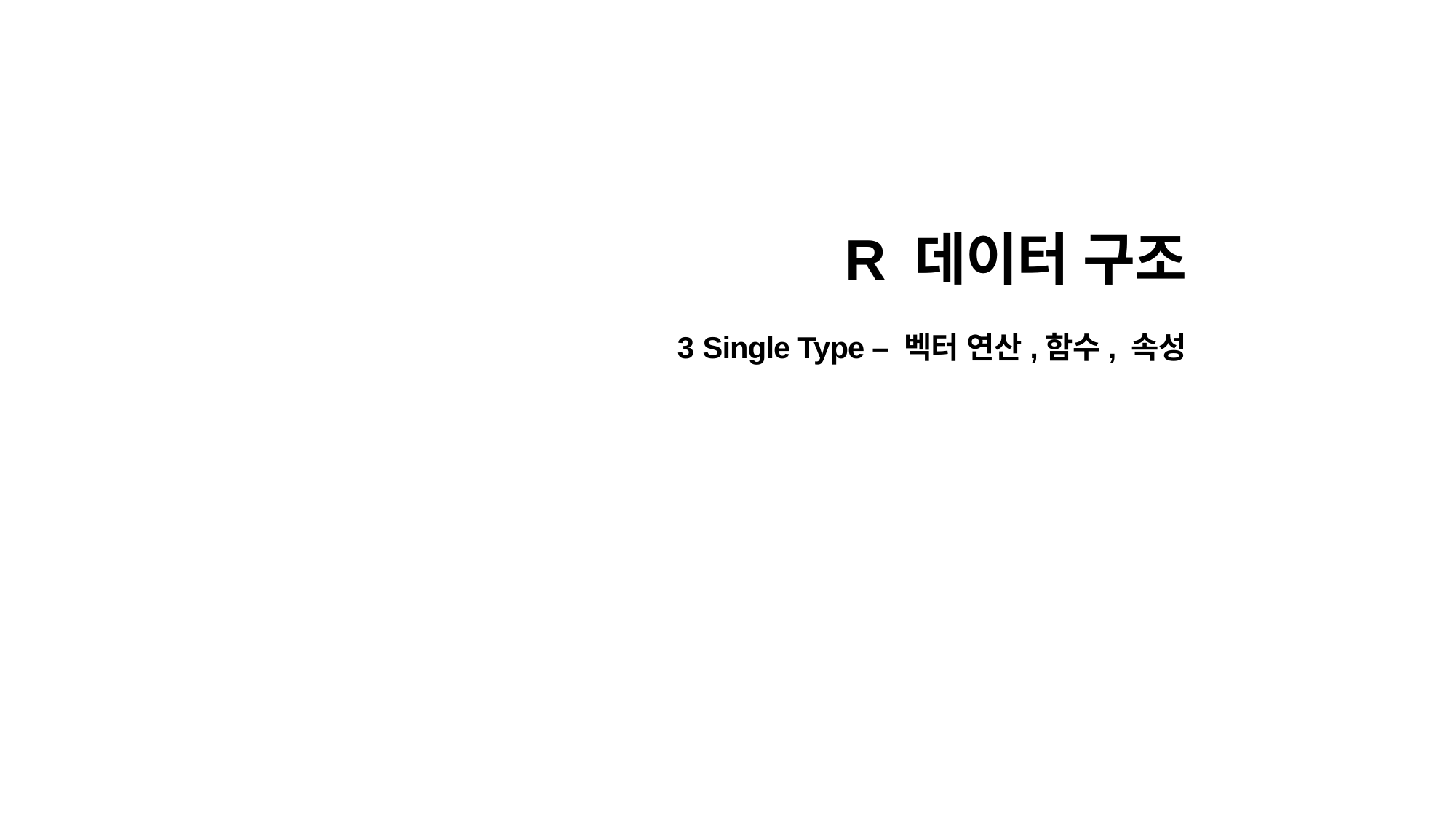

R 데이터 구조

3 Single Type – 벡터 연산,함수, 속성